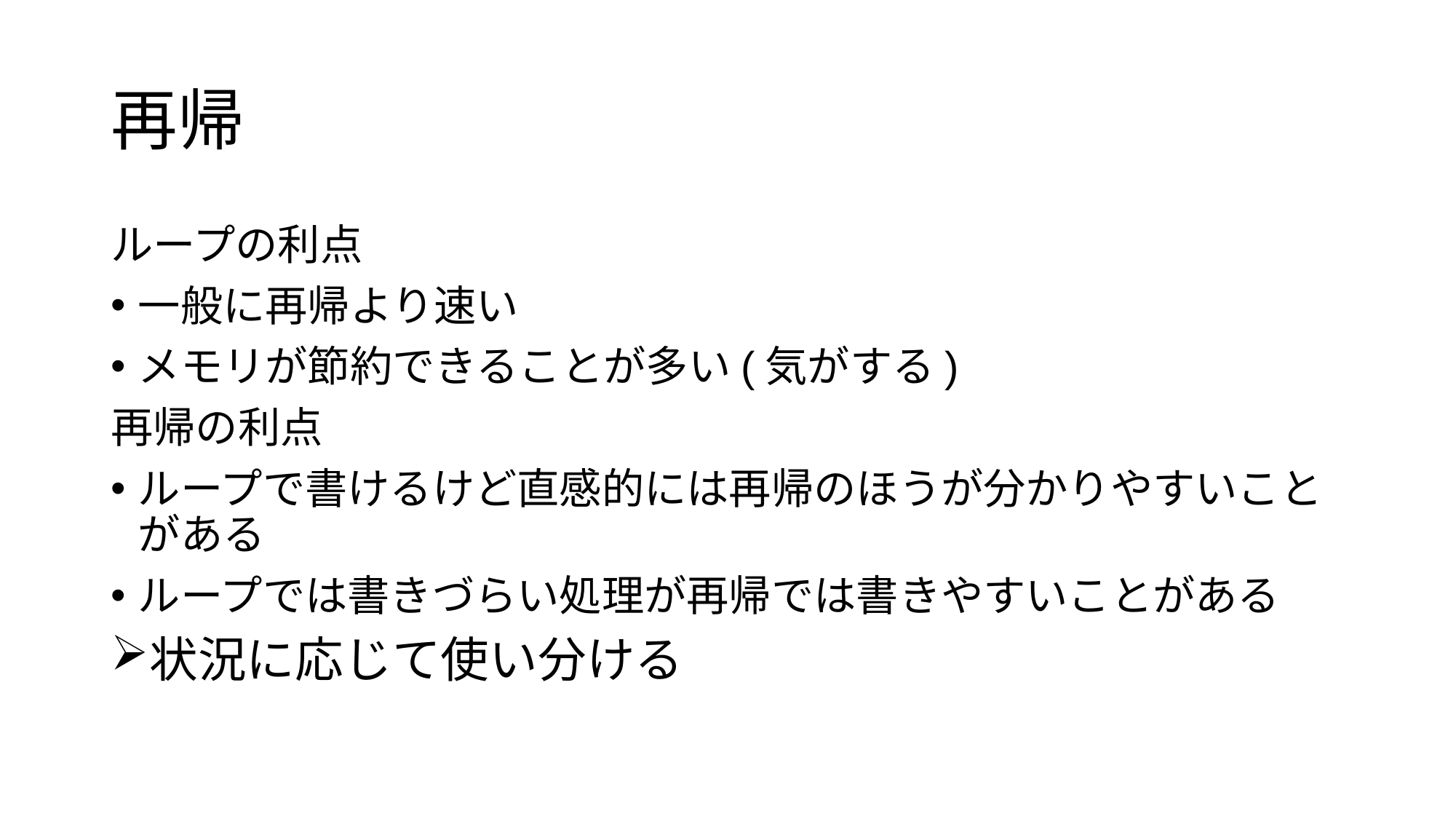

# 再帰
ループの利点
一般に再帰より速い
メモリが節約できることが多い(気がする)
再帰の利点
ループで書けるけど直感的には再帰のほうが分かりやすいことがある
ループでは書きづらい処理が再帰では書きやすいことがある
状況に応じて使い分ける